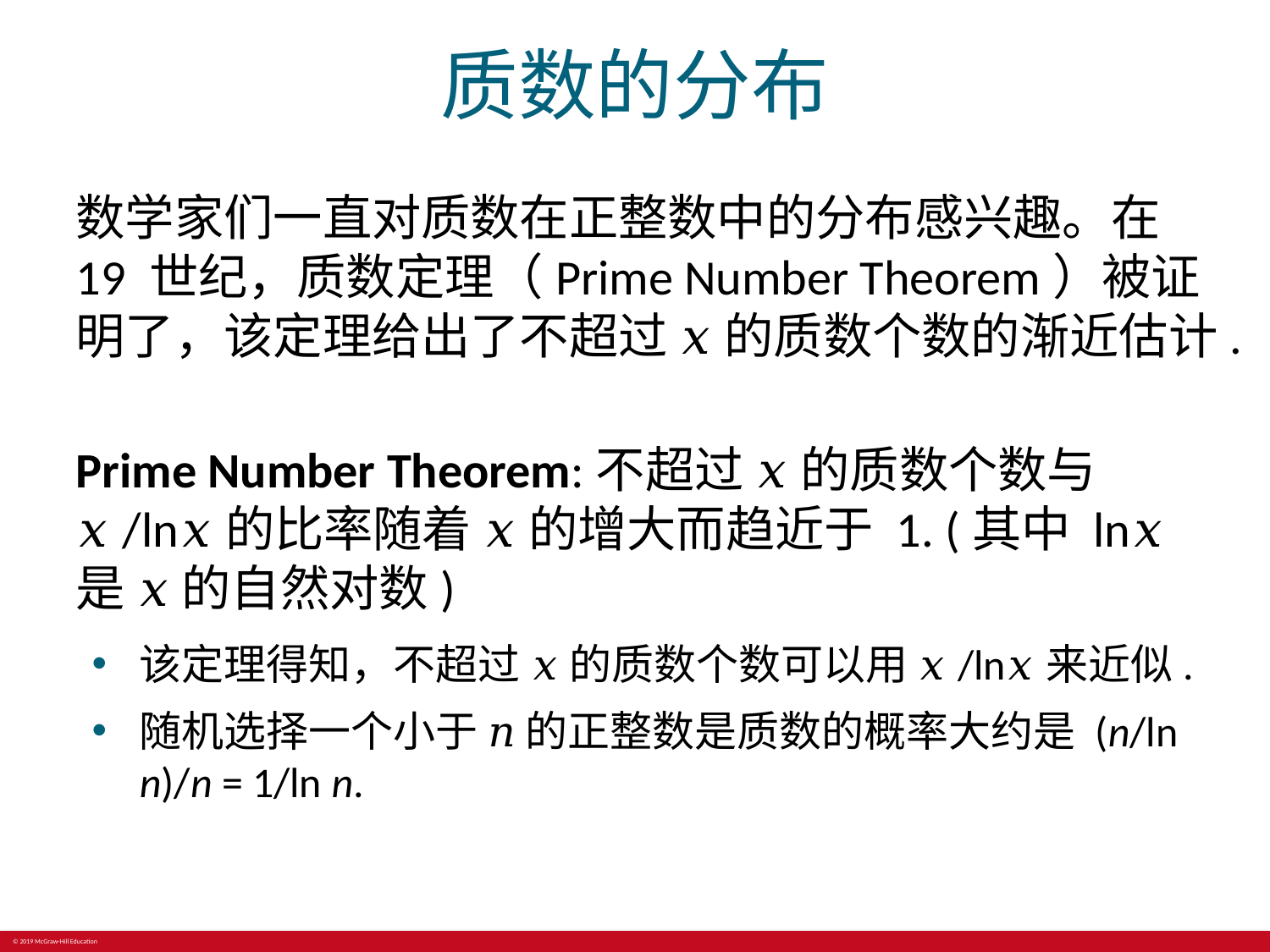

# 质数的分布
数学家们一直对质数在正整数中的分布感兴趣。在 19 世纪，质数定理（Prime Number Theorem）被证明了，该定理给出了不超过 𝑥 的质数个数的渐近估计.
Prime Number Theorem:不超过 𝑥 的质数个数与 𝑥/ln𝑥的比率随着 𝑥 的增大而趋近于 1. (其中 ln𝑥 是 𝑥 的自然对数)
该定理得知，不超过 𝑥 的质数个数可以用 𝑥/ln⁡𝑥来近似.
随机选择一个小于 𝑛 的正整数是质数的概率大约是 (n/ln n)/n = 1/ln n.